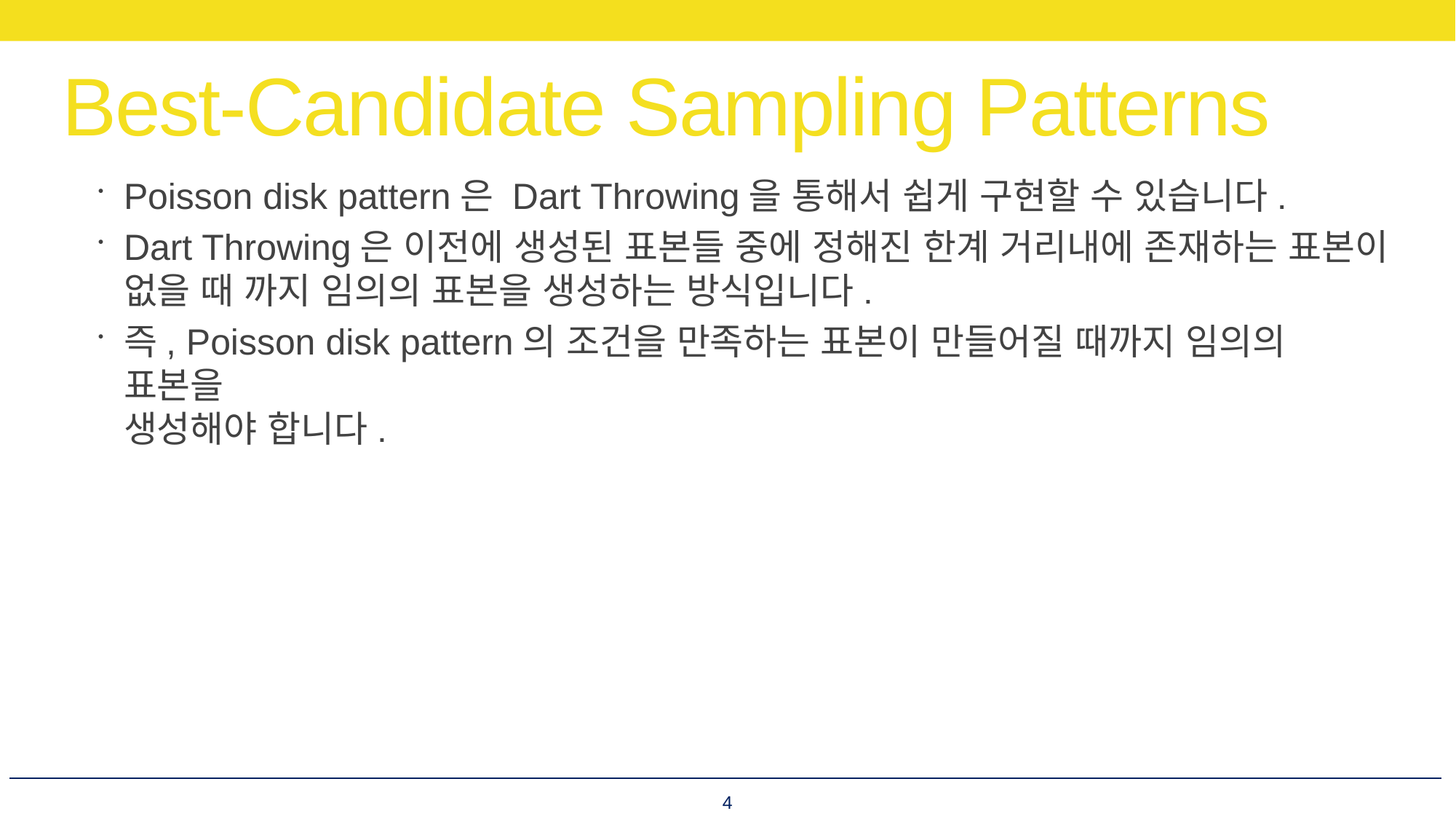

# Best-Candidate Sampling Patterns
Poisson disk pattern은 Dart Throwing을 통해서 쉽게 구현할 수 있습니다.
Dart Throwing은 이전에 생성된 표본들 중에 정해진 한계 거리내에 존재하는 표본이 없을 때 까지 임의의 표본을 생성하는 방식입니다.
즉, Poisson disk pattern의 조건을 만족하는 표본이 만들어질 때까지 임의의 표본을
생성해야 합니다.

4